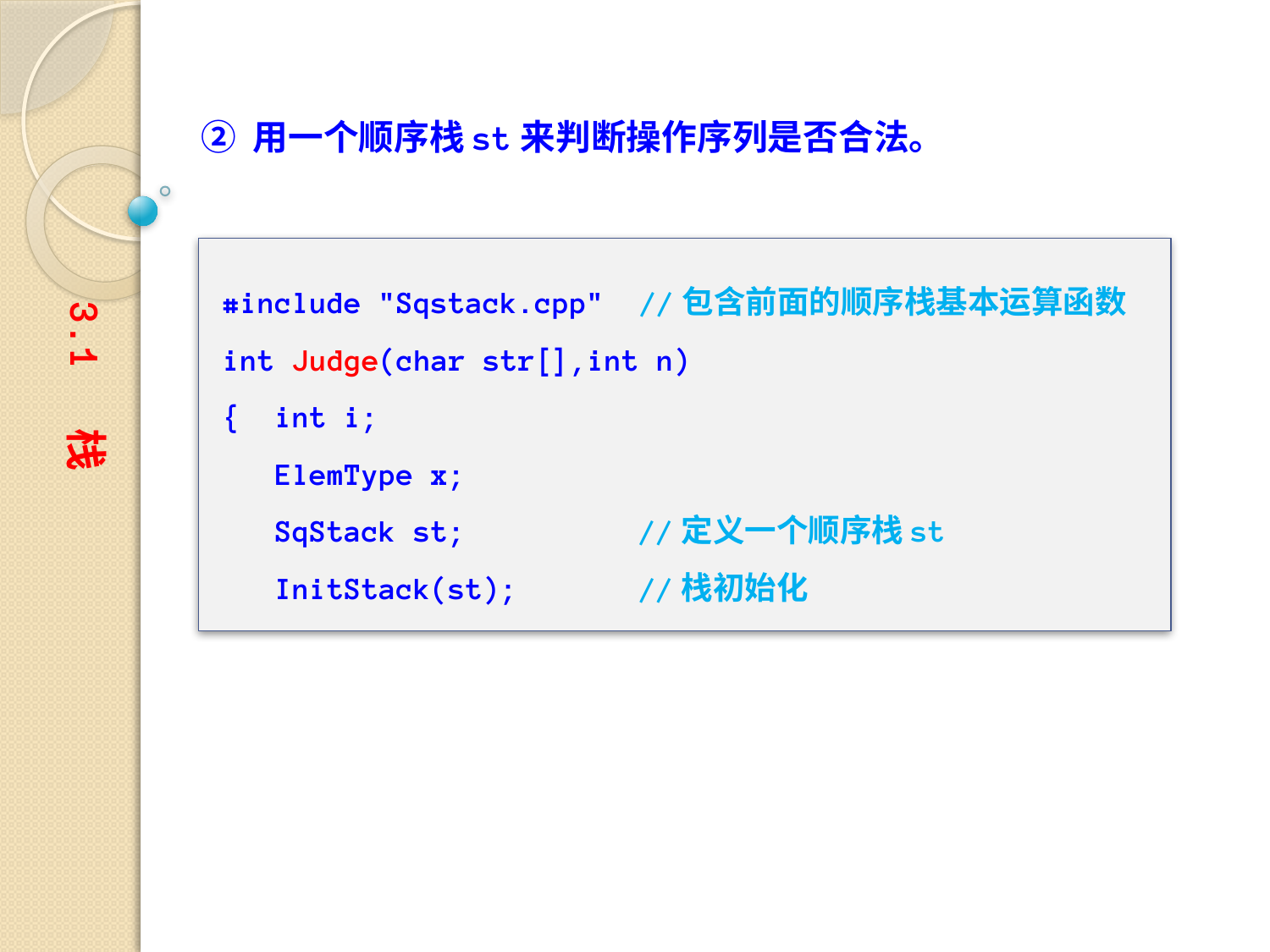

② 用一个顺序栈st来判断操作序列是否合法。
#include "Sqstack.cpp"  //包含前面的顺序栈基本运算函数
int Judge(char str[],int n)
{  int i;
   ElemType x;
   SqStack st;		  //定义一个顺序栈st
   InitStack(st);	  //栈初始化
3.1  栈